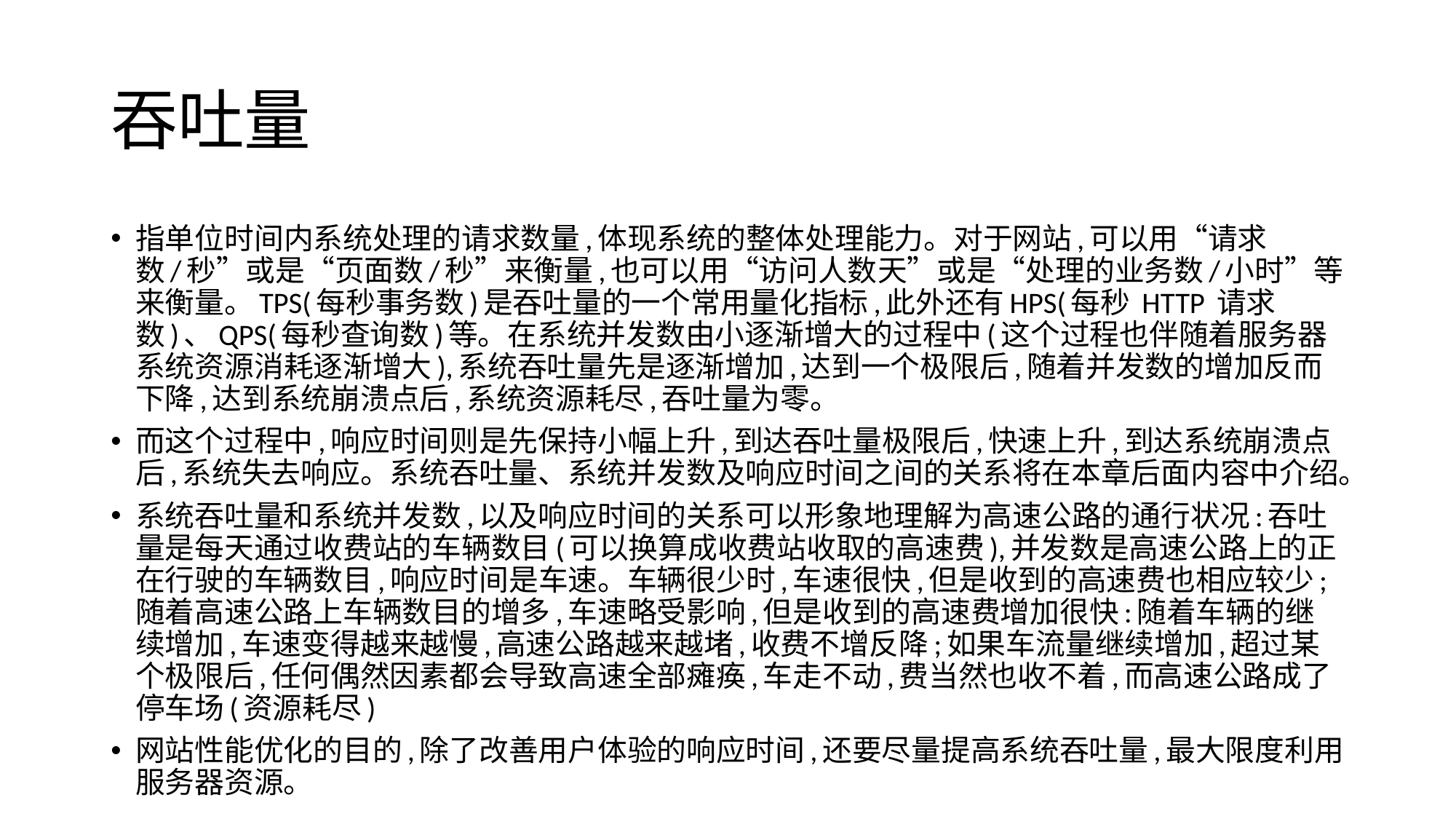

# 吞吐量
指单位时间内系统处理的请求数量,体现系统的整体处理能力。对于网站,可以用“请求数/秒”或是“页面数/秒”来衡量,也可以用“访问人数天”或是“处理的业务数/小时”等来衡量。TPS(每秒事务数)是吞吐量的一个常用量化指标,此外还有HPS(每秒 HTTP 请求数)、QPS(每秒查询数)等。在系统并发数由小逐渐增大的过程中(这个过程也伴随着服务器系统资源消耗逐渐增大),系统吞吐量先是逐渐增加,达到一个极限后,随着并发数的增加反而下降,达到系统崩溃点后,系统资源耗尽,吞吐量为零。
而这个过程中,响应时间则是先保持小幅上升,到达吞吐量极限后,快速上升,到达系统崩溃点后,系统失去响应。系统吞吐量、系统并发数及响应时间之间的关系将在本章后面内容中介绍。
系统吞吐量和系统并发数,以及响应时间的关系可以形象地理解为高速公路的通行状况:吞吐量是每天通过收费站的车辆数目(可以换算成收费站收取的高速费),并发数是高速公路上的正在行驶的车辆数目,响应时间是车速。车辆很少时,车速很快,但是收到的高速费也相应较少;随着高速公路上车辆数目的增多,车速略受影响,但是收到的高速费增加很快:随着车辆的继续增加,车速变得越来越慢,高速公路越来越堵,收费不增反降;如果车流量继续增加,超过某个极限后,任何偶然因素都会导致高速全部瘫痪,车走不动,费当然也收不着,而高速公路成了停车场(资源耗尽)
网站性能优化的目的,除了改善用户体验的响应时间,还要尽量提高系统吞吐量,最大限度利用服务器资源。